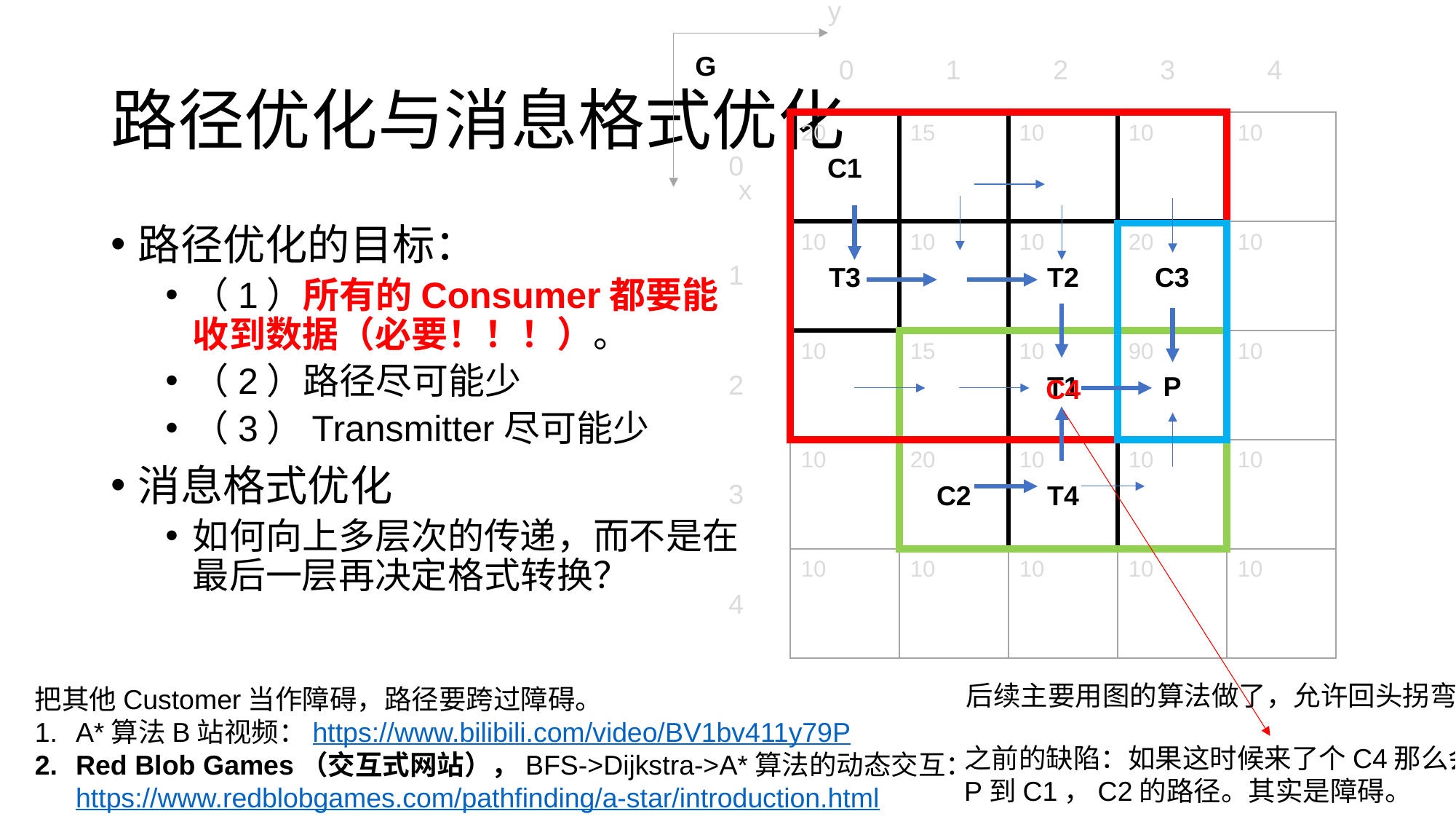

y
G
0
1
2
3
4

C1

20	15	10	10	10

10	10	10	20	10

10	15	10	90	10

10	20	10	10	10

10	10	10	10	10
0
T3

T2
C3

1

T1
P

2

C2
T4

3

4
x
# 路径优化与消息格式优化
路径优化的目标：
（1）所有的Consumer都要能收到数据（必要！！！）。
（2）路径尽可能少
（3）Transmitter尽可能少
消息格式优化
如何向上多层次的传递，而不是在最后一层再决定格式转换？

C4
后续主要用图的算法做了，允许回头拐弯的路径了
把其他Customer当作障碍，路径要跨过障碍。
A*算法B站视频：https://www.bilibili.com/video/BV1bv411y79P
Red Blob Games（交互式网站），BFS->Dijkstra->A*算法的动态交互：https://www.redblobgames.com/pathfinding/a-star/introduction.html

之前的缺陷：如果这时候来了个C4那么会破坏从P到C1，C2的路径。其实是障碍。